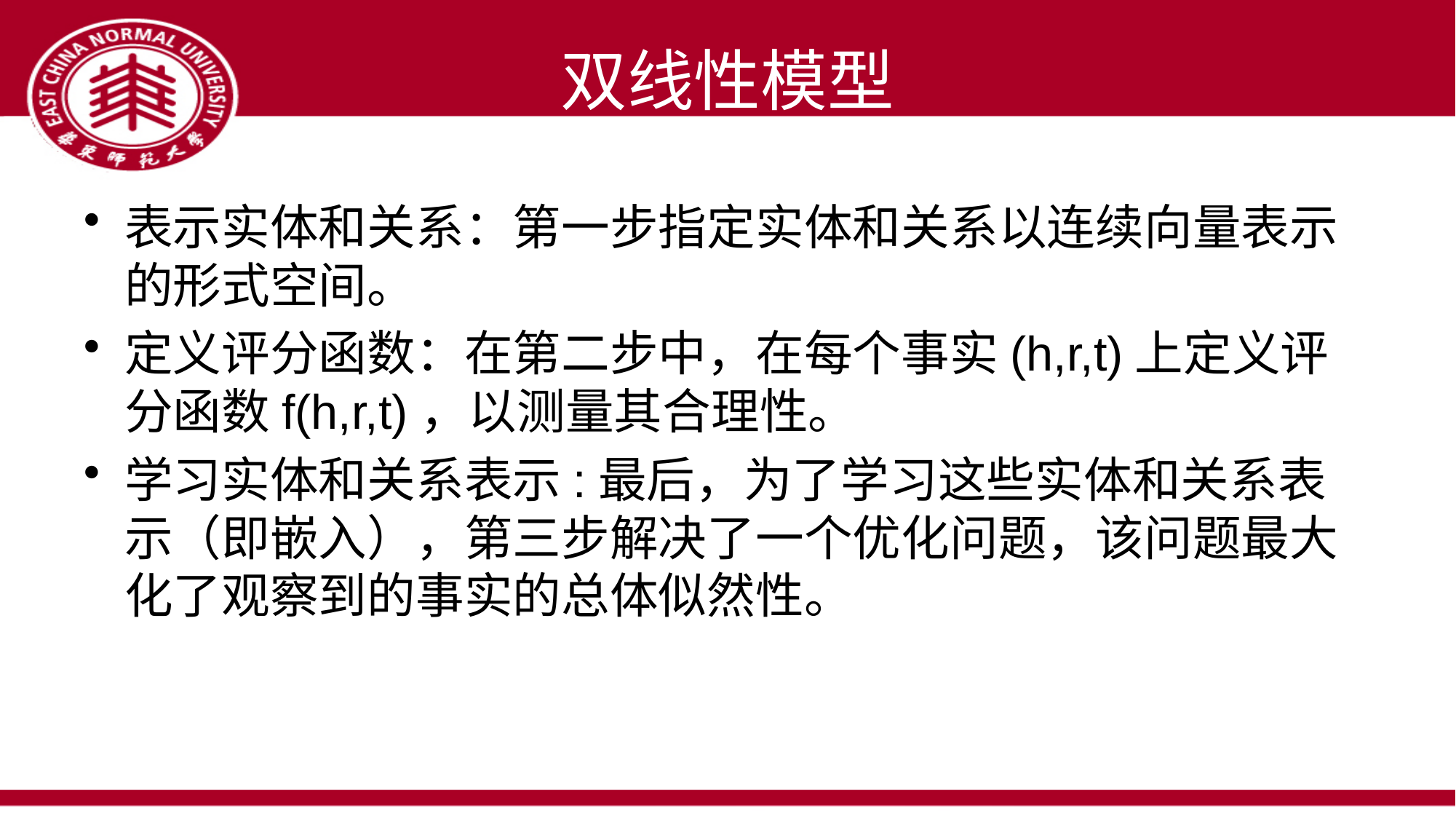

# 双线性模型
表示实体和关系：第一步指定实体和关系以连续向量表示的形式空间。
定义评分函数：在第二步中，在每个事实(h,r,t)上定义评分函数f(h,r,t)，以测量其合理性。
学习实体和关系表示:最后，为了学习这些实体和关系表示（即嵌入），第三步解决了一个优化问题，该问题最大化了观察到的事实的总体似然性。